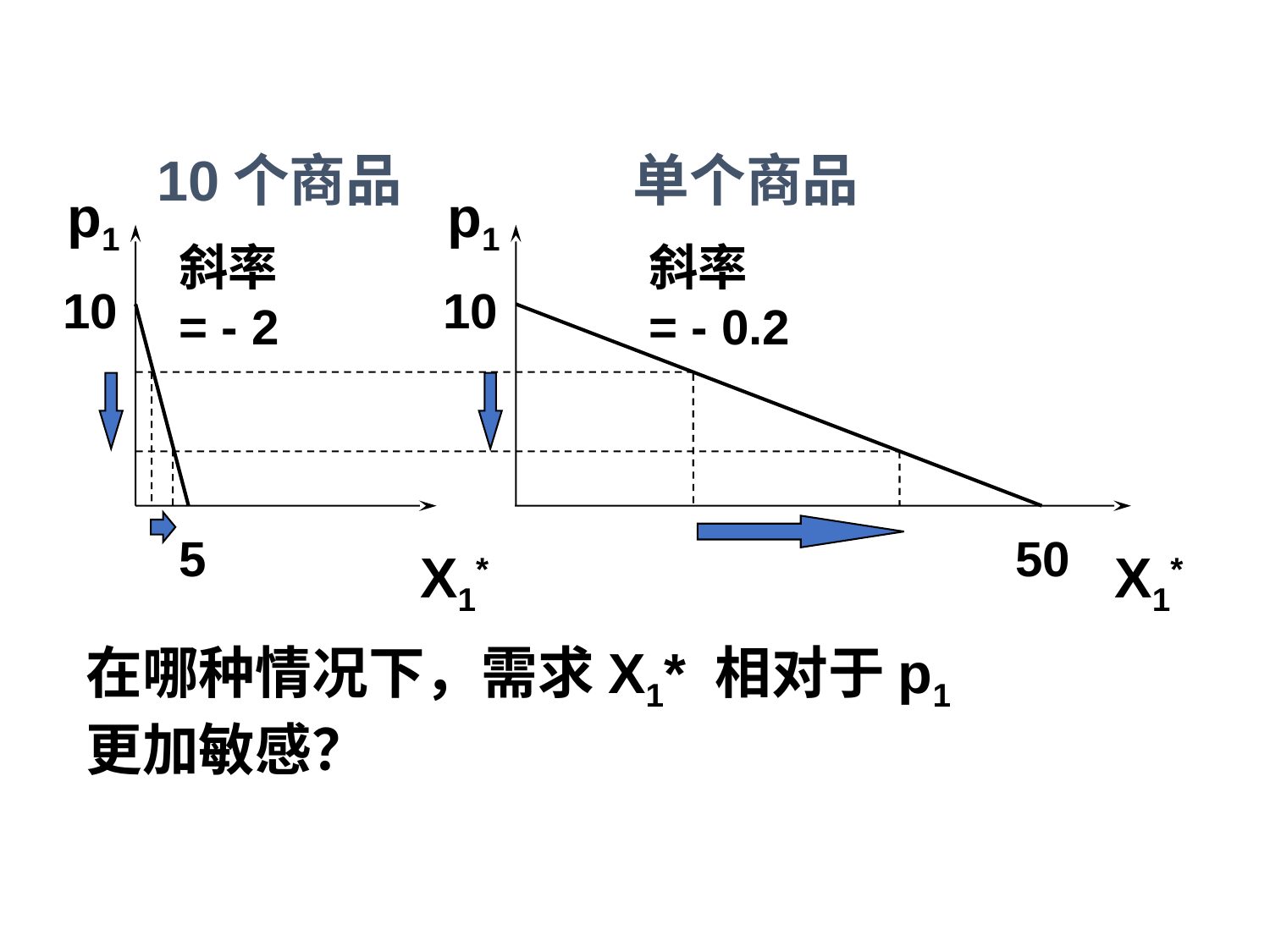

#
10个商品
单个商品
p1
p1

斜率
= - 2
斜率
= - 0.2

10
10

5
50
X1*
X1*
在哪种情况下，需求X1* 相对于p1更加敏感？